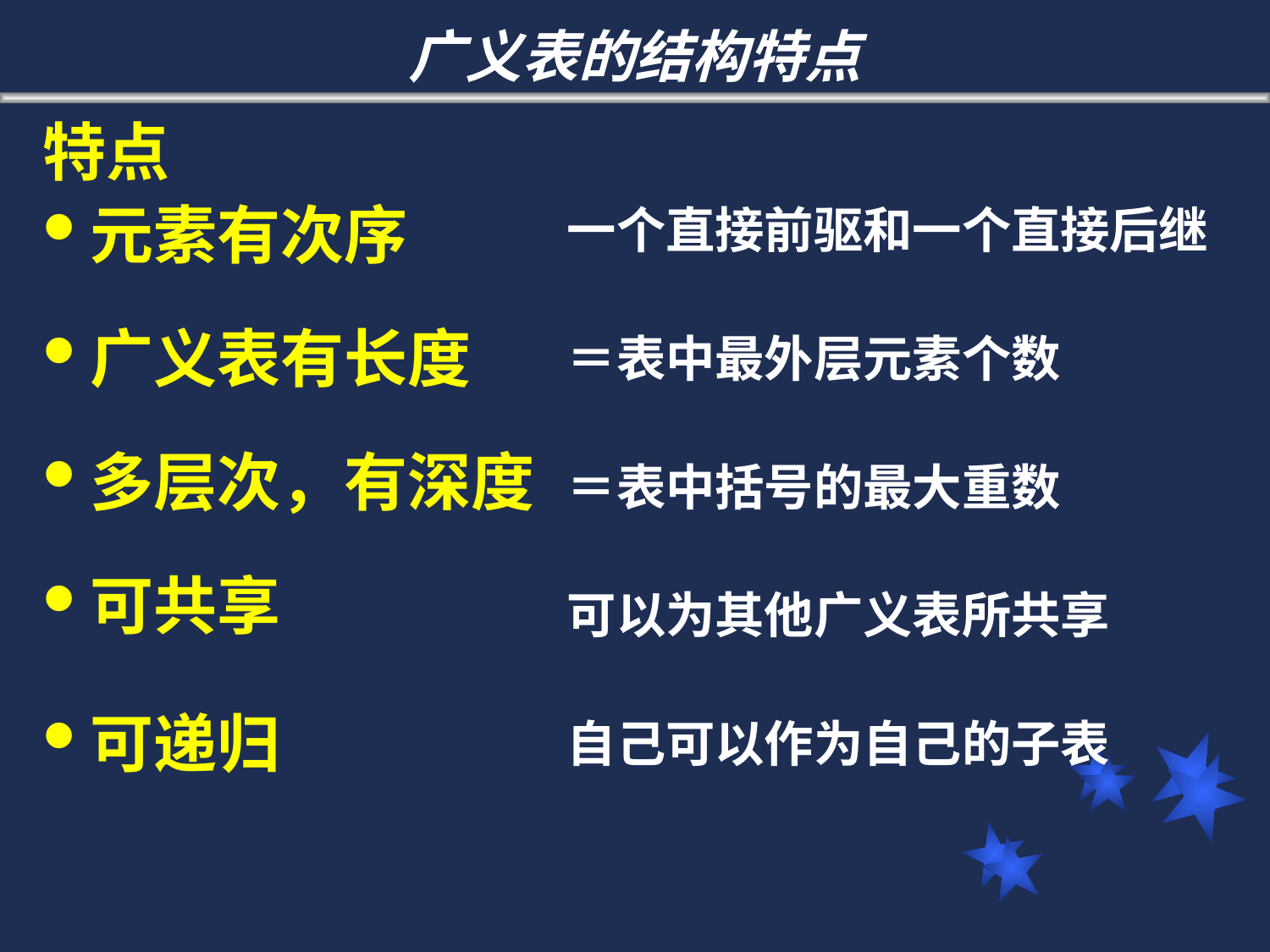

# 广义表的结构特点
特点
元素有次序

广义表有长度

多层次，有深度

可共享

可递归

一个直接前驱和一个直接后继

＝表中最外层元素个数

＝表中括号的最大重数

可以为其他广义表所共享

自己可以作为自己的子表